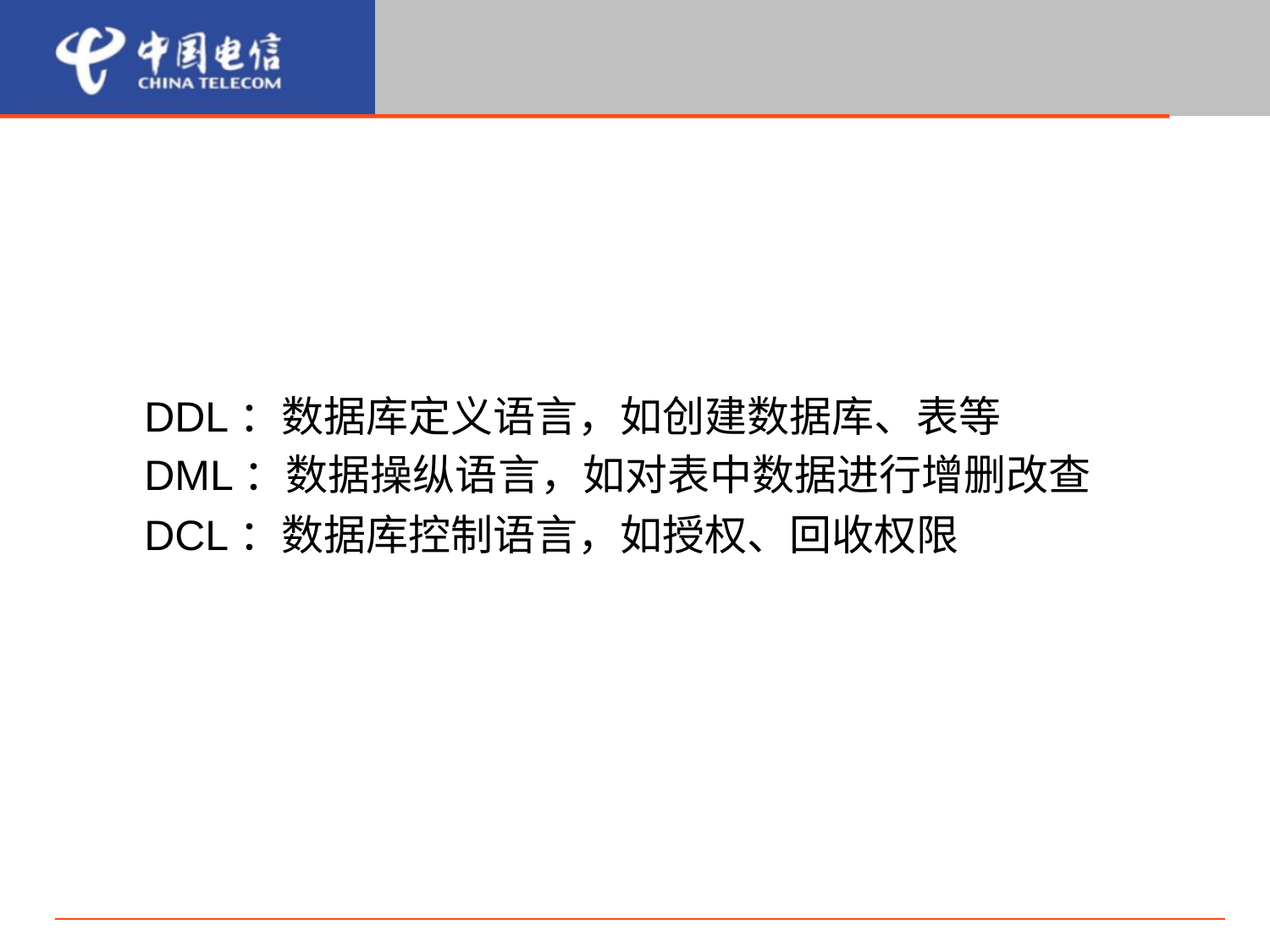

DDL：数据库定义语言，如创建数据库、表等
         DML：数据操纵语言，如对表中数据进行增删改查
         DCL：数据库控制语言，如授权、回收权限